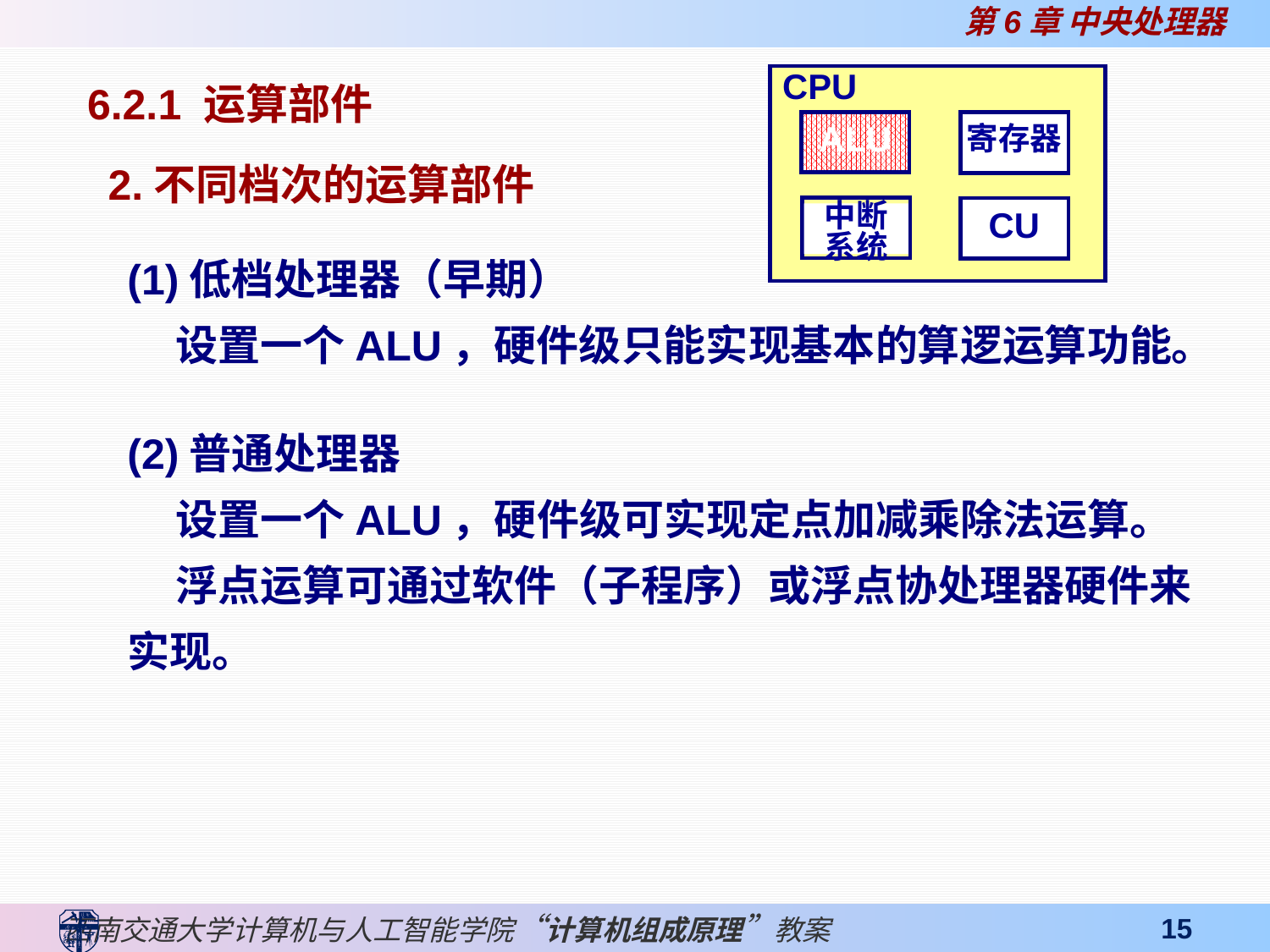

CPU

ALU
寄存器

中断
系统
CU
6.2.1 运算部件
2.不同档次的运算部件
(1)低档处理器（早期）
    设置一个ALU，硬件级只能实现基本的算逻运算功能。
(2)普通处理器
    设置一个ALU，硬件级可实现定点加减乘除法运算。
    浮点运算可通过软件（子程序）或浮点协处理器硬件来实现。